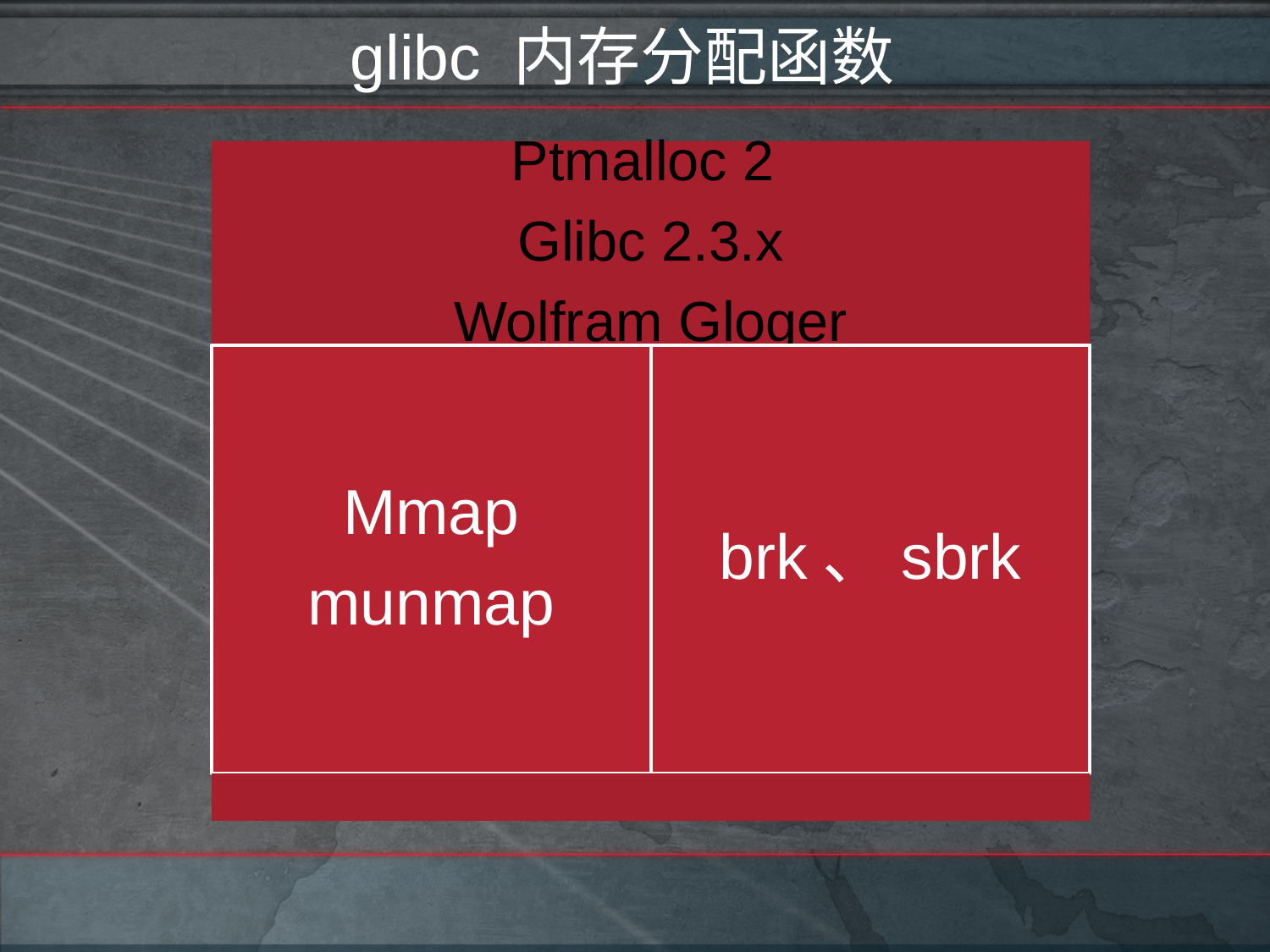

# glibc 内存分配函数
Ptmalloc 2
Glibc 2.3.x
Wolfram Gloger
Mmap
munmap
brk、sbrk